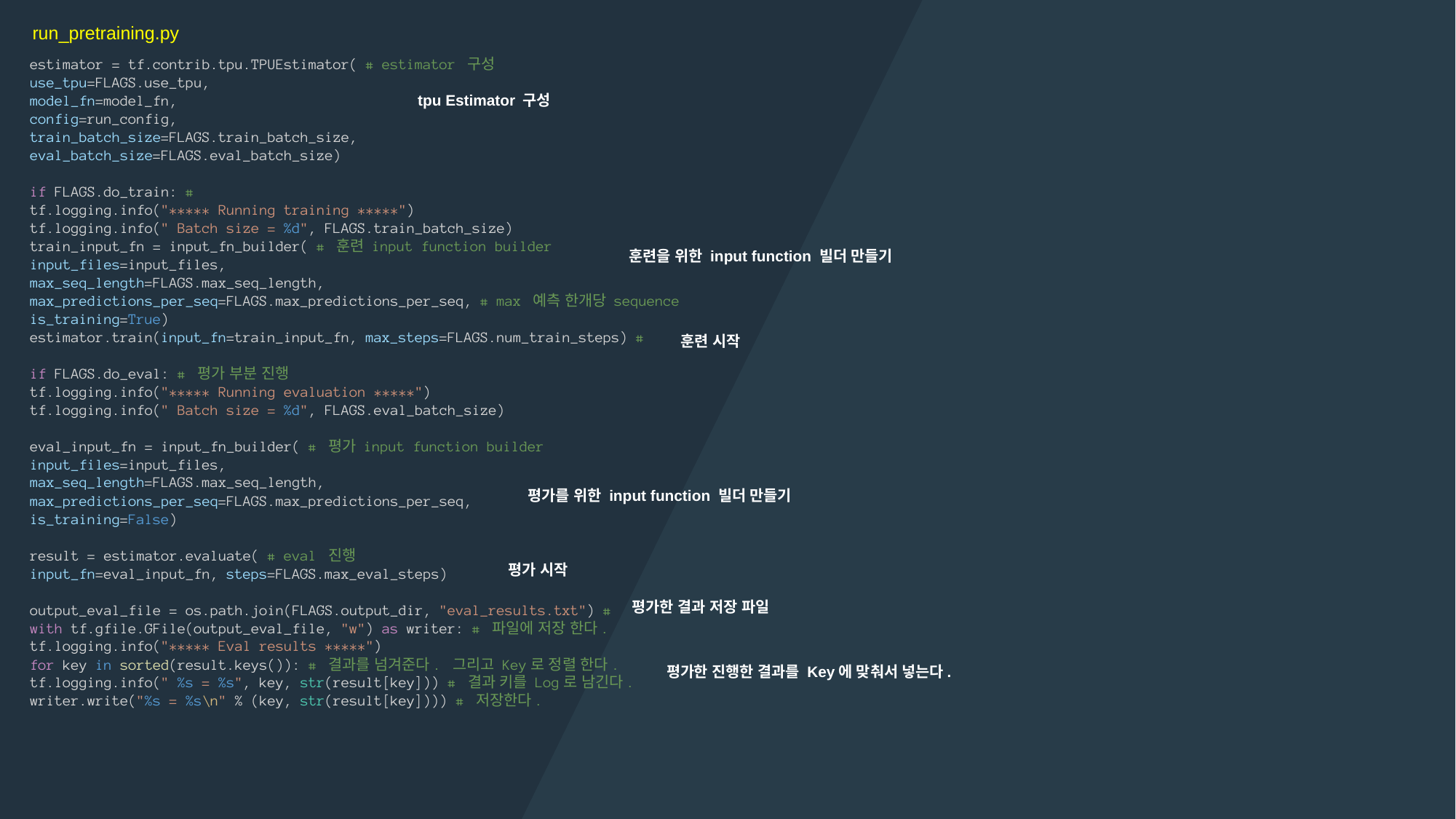

run_pretraining.py
estimator = tf.contrib.tpu.TPUEstimator( # estimator 구성
use_tpu=FLAGS.use_tpu,
model_fn=model_fn,
config=run_config,
train_batch_size=FLAGS.train_batch_size,
eval_batch_size=FLAGS.eval_batch_size)
if FLAGS.do_train: #
tf.logging.info("***** Running training *****")
tf.logging.info(" Batch size = %d", FLAGS.train_batch_size)
train_input_fn = input_fn_builder( # 훈련 input function builder
input_files=input_files,
max_seq_length=FLAGS.max_seq_length,
max_predictions_per_seq=FLAGS.max_predictions_per_seq, # max 예측 한개당 sequence
is_training=True)
estimator.train(input_fn=train_input_fn, max_steps=FLAGS.num_train_steps) #
if FLAGS.do_eval: # 평가 부분 진행
tf.logging.info("***** Running evaluation *****")
tf.logging.info(" Batch size = %d", FLAGS.eval_batch_size)
eval_input_fn = input_fn_builder( # 평가 input function builder
input_files=input_files,
max_seq_length=FLAGS.max_seq_length,
max_predictions_per_seq=FLAGS.max_predictions_per_seq,
is_training=False)
result = estimator.evaluate( # eval 진행
input_fn=eval_input_fn, steps=FLAGS.max_eval_steps)
output_eval_file = os.path.join(FLAGS.output_dir, "eval_results.txt") #
with tf.gfile.GFile(output_eval_file, "w") as writer: # 파일에 저장 한다.
tf.logging.info("***** Eval results *****")
for key in sorted(result.keys()): # 결과를 넘겨준다. 그리고 Key로 정렬 한다.
tf.logging.info(" %s = %s", key, str(result[key])) # 결과 키를 Log로 남긴다.
writer.write("%s = %s\n" % (key, str(result[key]))) # 저장한다.
tpu Estimator 구성
훈련을 위한 input function 빌더 만들기
훈련 시작
평가를 위한 input function 빌더 만들기
평가 시작
평가한 결과 저장 파일
평가한 진행한 결과를 Key에 맞춰서 넣는다.